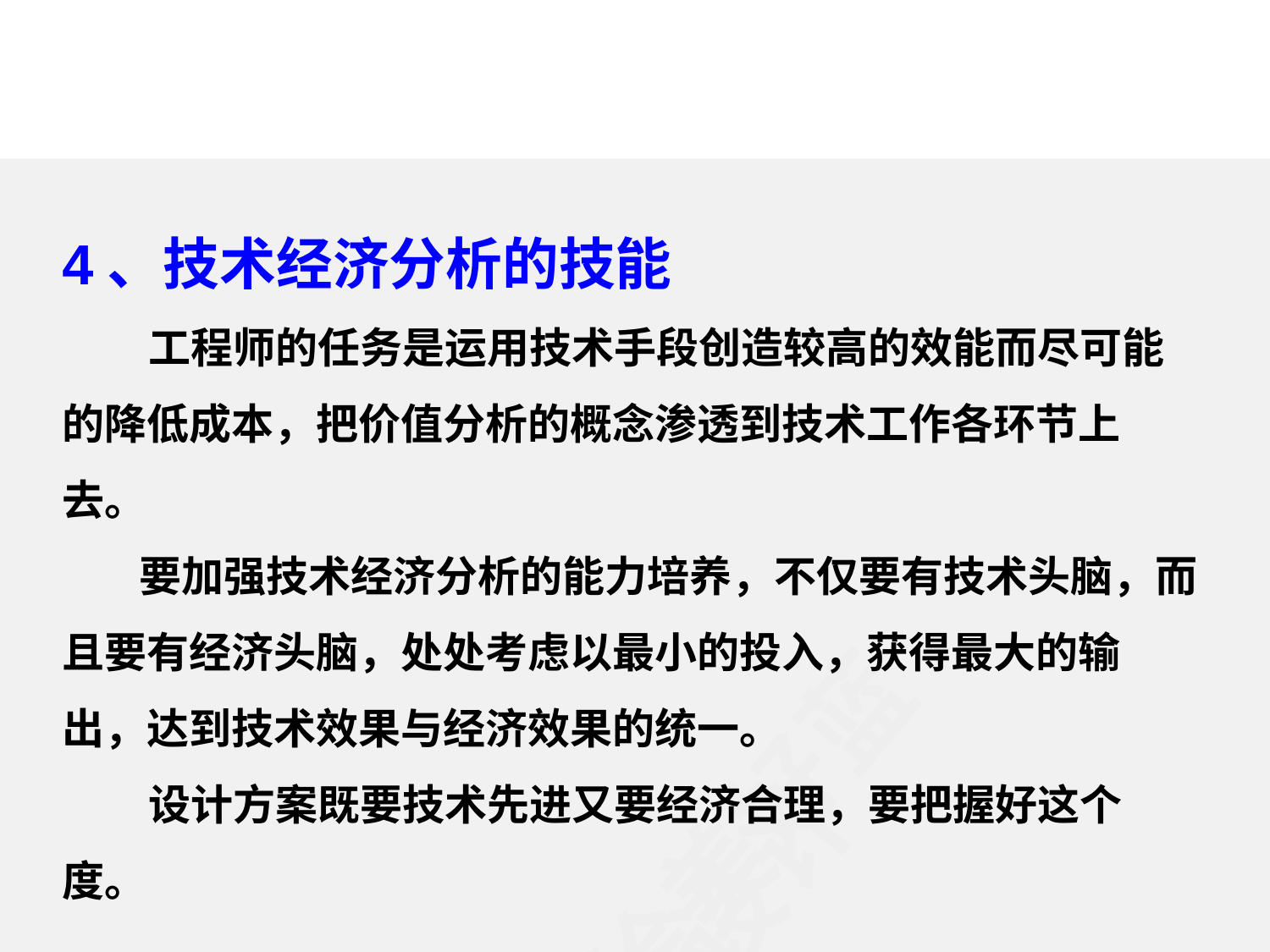

4、技术经济分析的技能
        工程师的任务是运用技术手段创造较高的效能而尽可能的降低成本，把价值分析的概念渗透到技术工作各环节上去。
       要加强技术经济分析的能力培养，不仅要有技术头脑，而且要有经济头脑，处处考虑以最小的投入，获得最大的输出，达到技术效果与经济效果的统一。
        设计方案既要技术先进又要经济合理，要把握好这个度。